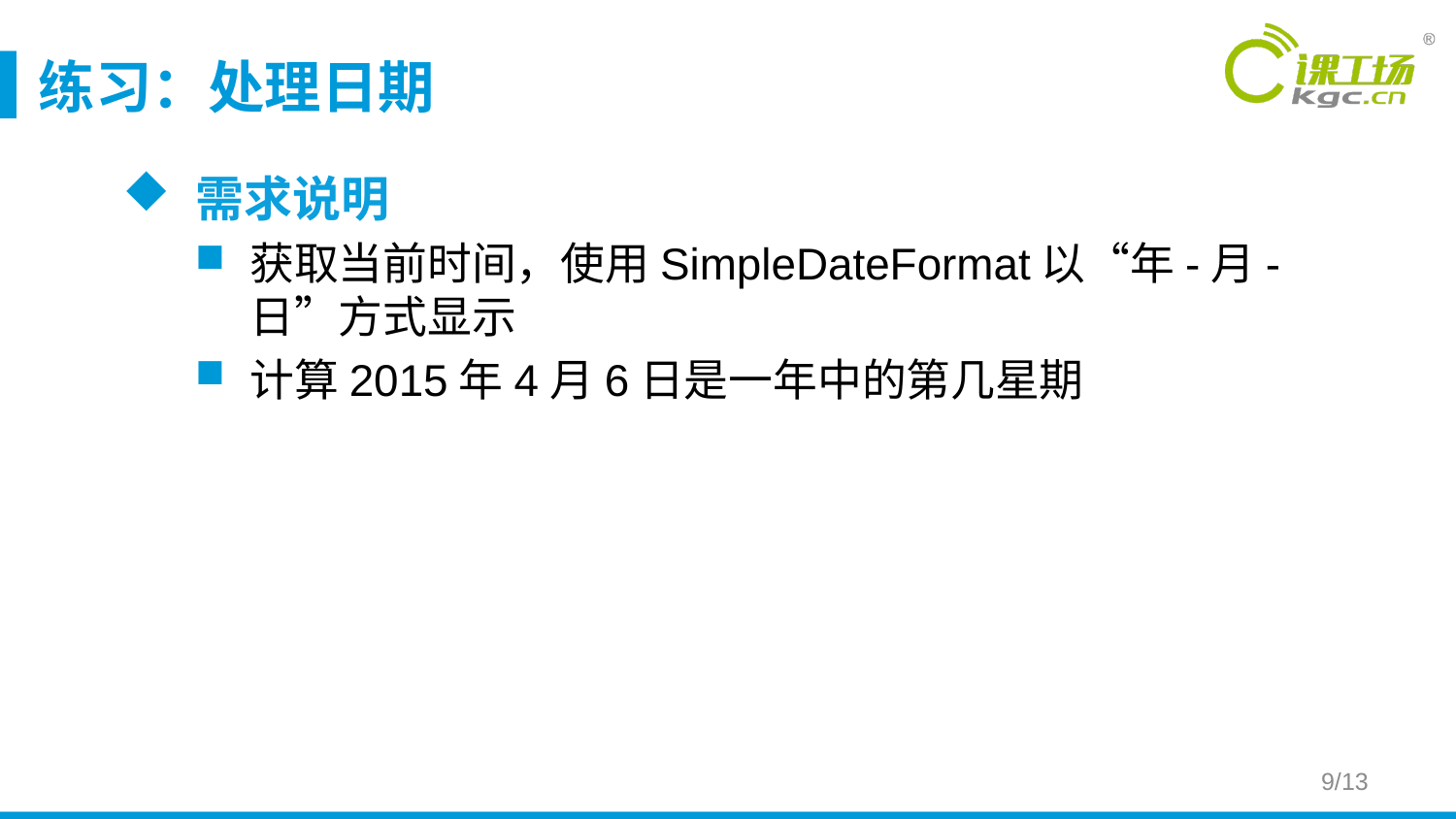

# 练习：处理日期
需求说明
获取当前时间，使用SimpleDateFormat以“年-月-日”方式显示
计算2015年4月6日是一年中的第几星期

9/13